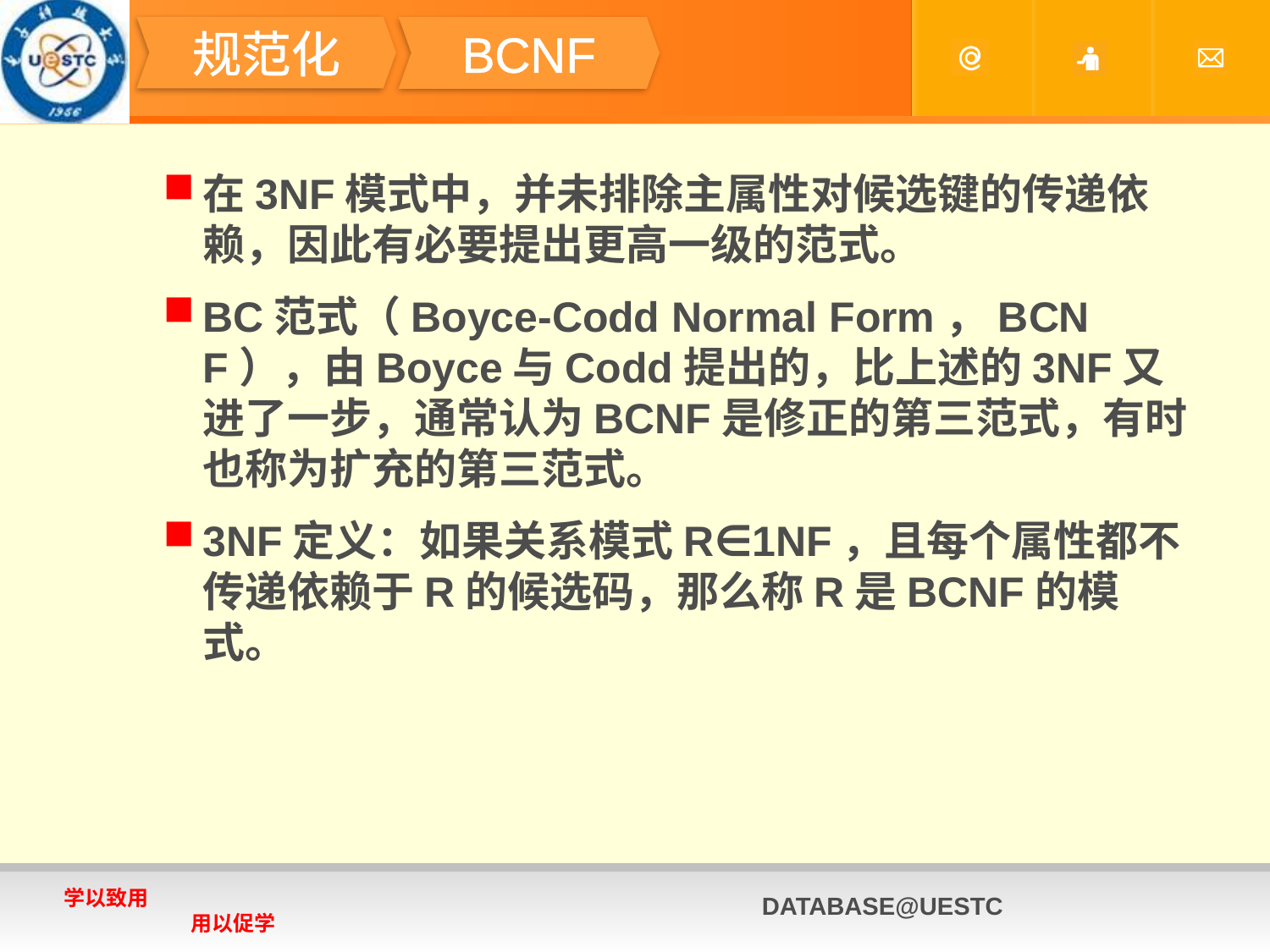

#
规范化
BCNF
在3NF模式中，并未排除主属性对候选键的传递依赖，因此有必要提出更高一级的范式。
BC范式（Boyce-Codd Normal Form，BCNF），由Boyce与Codd提出的，比上述的3NF又进了一步，通常认为BCNF是修正的第三范式，有时也称为扩充的第三范式。
3NF定义：如果关系模式R∈1NF，且每个属性都不传递依赖于R的候选码，那么称R是BCNF的模式。